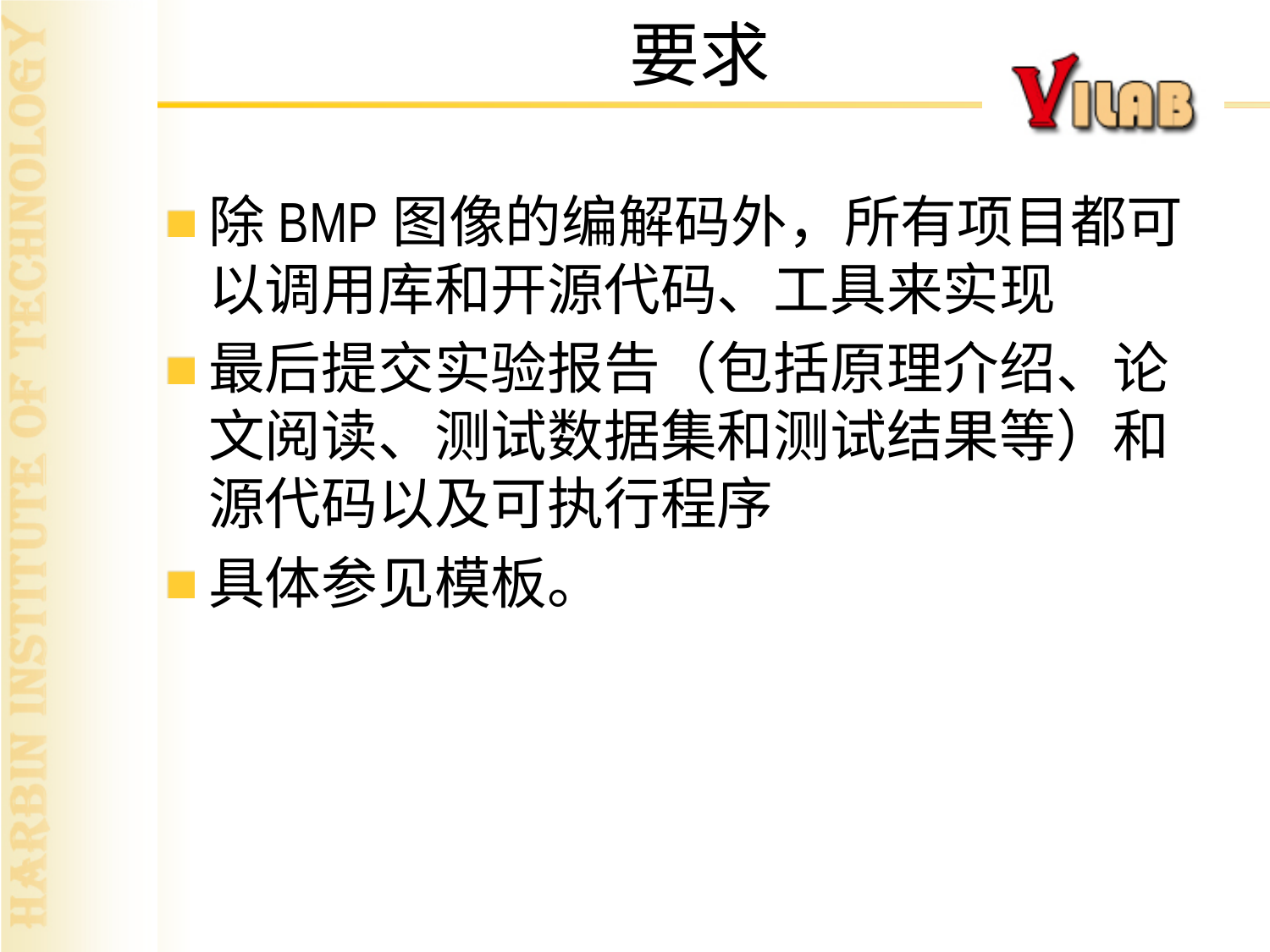

# 要求
除BMP图像的编解码外，所有项目都可以调用库和开源代码、工具来实现
最后提交实验报告（包括原理介绍、论文阅读、测试数据集和测试结果等）和源代码以及可执行程序
具体参见模板。